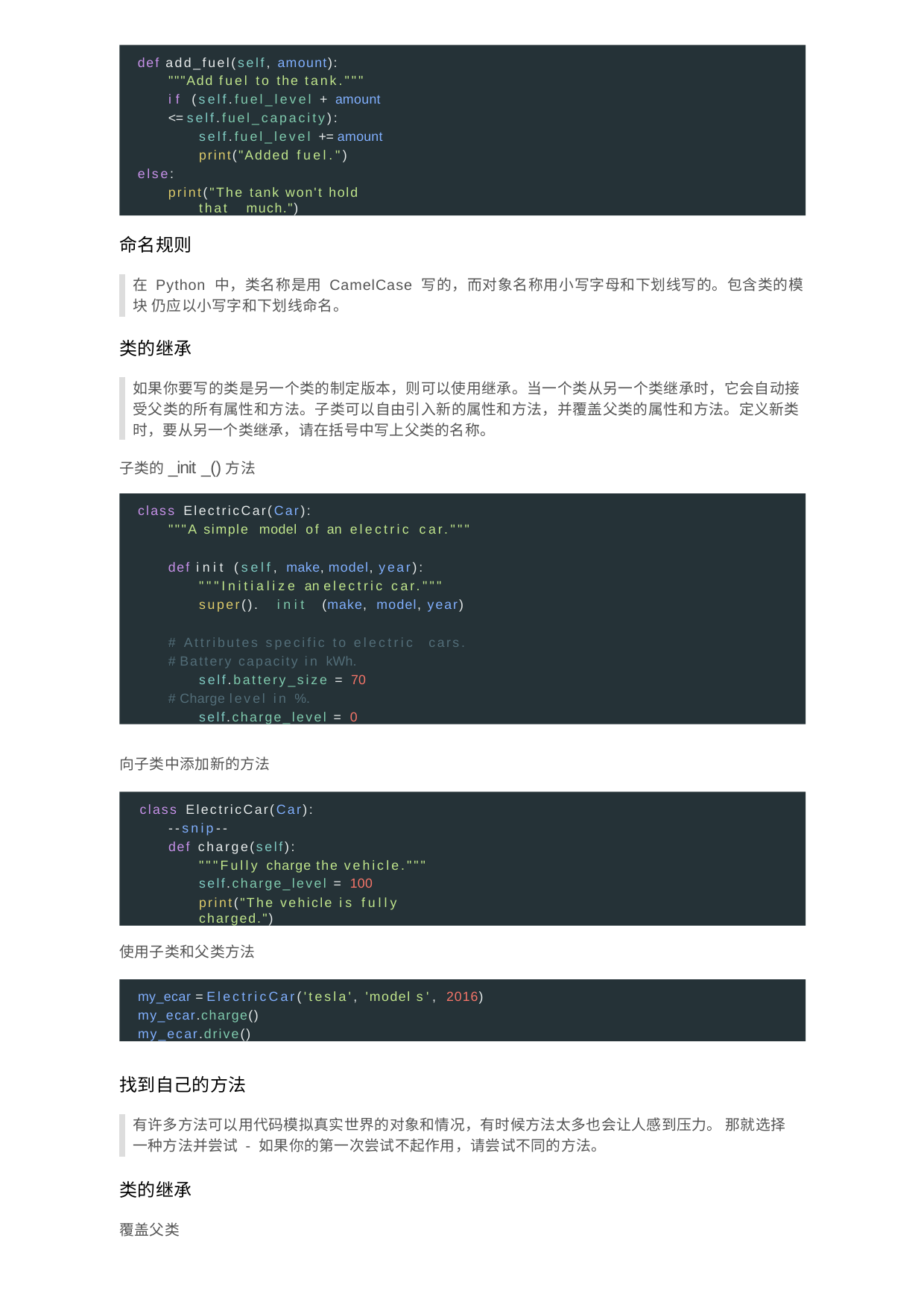

def add_fuel(self, amount):  """Add fuel to the tank."""  if (self.fuel_level +  amount
<= self.fuel_capacity):  self.fuel_level += amount  print("Added fuel.")
else:
print("The tank won't hold that  much.")
命名规则

在 Python 中，类名称是用 CamelCase 写的，而对象名称用小写字母和下划线写的。包含类的模块 仍应以小写字和下划线命名。

类的继承

如果你要写的类是另一个类的制定版本，则可以使用继承。当一个类从另一个类继承时，它会自动接 受父类的所有属性和方法。子类可以自由引入新的属性和方法，并覆盖父类的属性和方法。定义新类 时，要从另一个类继承，请在括号中写上父类的名称。

⼦类的_init _()⽅法

class ElectricCar(Car):
"""A simple  model  of an  electric car."""

def init (self, make, model, year):  """Initialize an electric car."""  super().   init  (make,  model, year)

#  Attributes specific to electric  cars.
# Battery capacity in kWh.  self.battery_size =  70
# Charge level in %.  self.charge_level =  0
向⼦类中添加新的⽅法
class ElectricCar(Car):
--snip--
def charge(self):
"""Fully charge the vehicle."""  self.charge_level =  100
print("The vehicle is fully charged.")
使⽤⼦类和⽗类⽅法
my_ecar = ElectricCar('tesla', 'model s', 2016)  my_ecar.charge()
my_ecar.drive()
找到⾃⼰的⽅法

有许多方法可以用代码模拟真实世界的对象和情况，有时候方法太多也会让人感到压力。 那就选择 一种方法并尝试 - 如果你的第一次尝试不起作用，请尝试不同的方法。

类的继承

覆盖⽗类